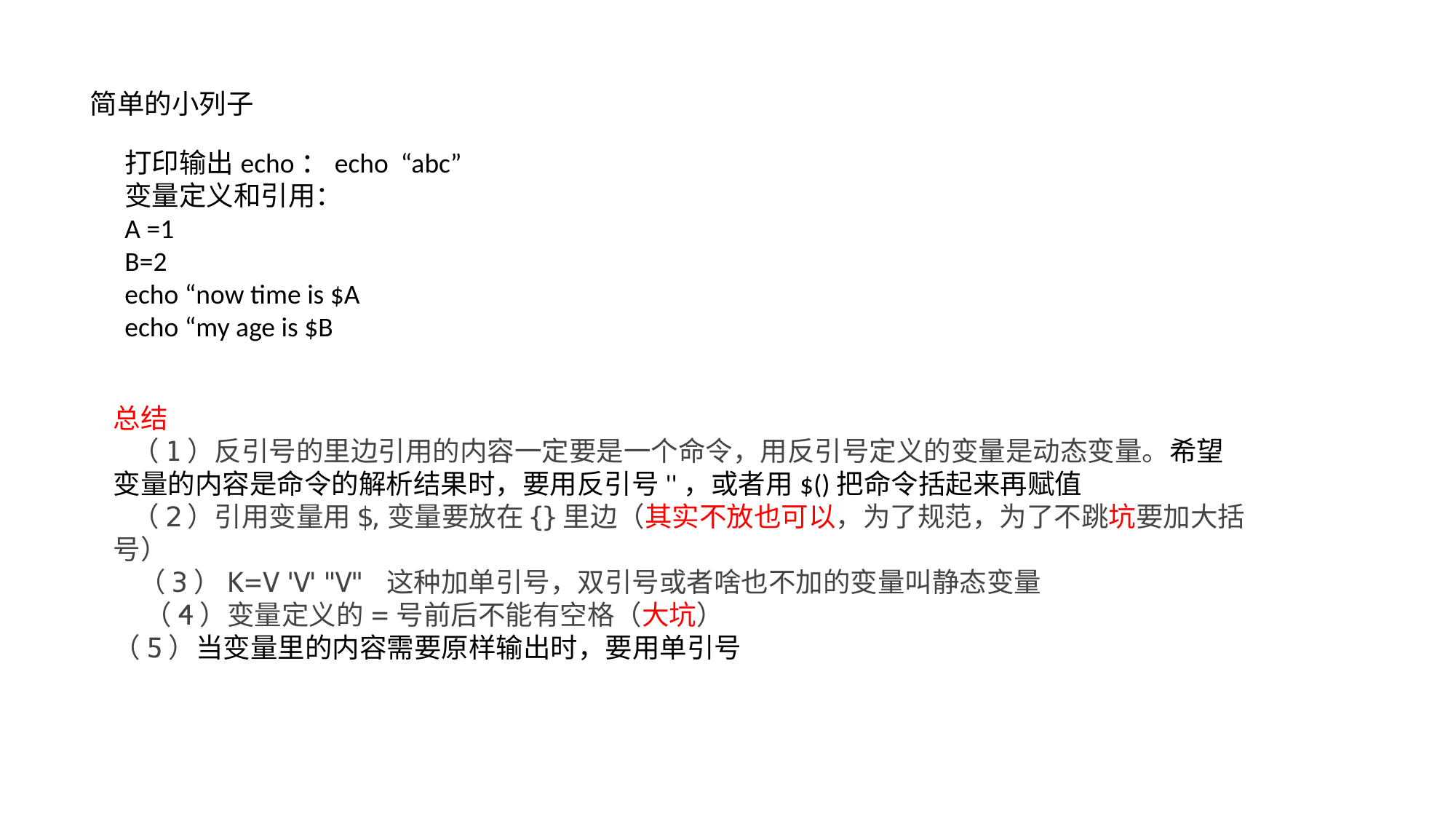

简单的小列子
打印输出echo：echo  “abc”
变量定义和引用：
A =1
B=2
echo “now time is $A
echo “my age is $B
总结
  （1）反引号的里边引用的内容一定要是一个命令，用反引号定义的变量是动态变量。希望变量的内容是命令的解析结果时，要用反引号''，或者用$()把命令括起来再赋值
  （2）引用变量用$,变量要放在{}里边（其实不放也可以，为了规范，为了不跳坑要加大括号）
   （3）K=V 'V' "V"  这种加单引号，双引号或者啥也不加的变量叫静态变量
    （4）变量定义的=号前后不能有空格（大坑）
（5）当变量里的内容需要原样输出时，要用单引号